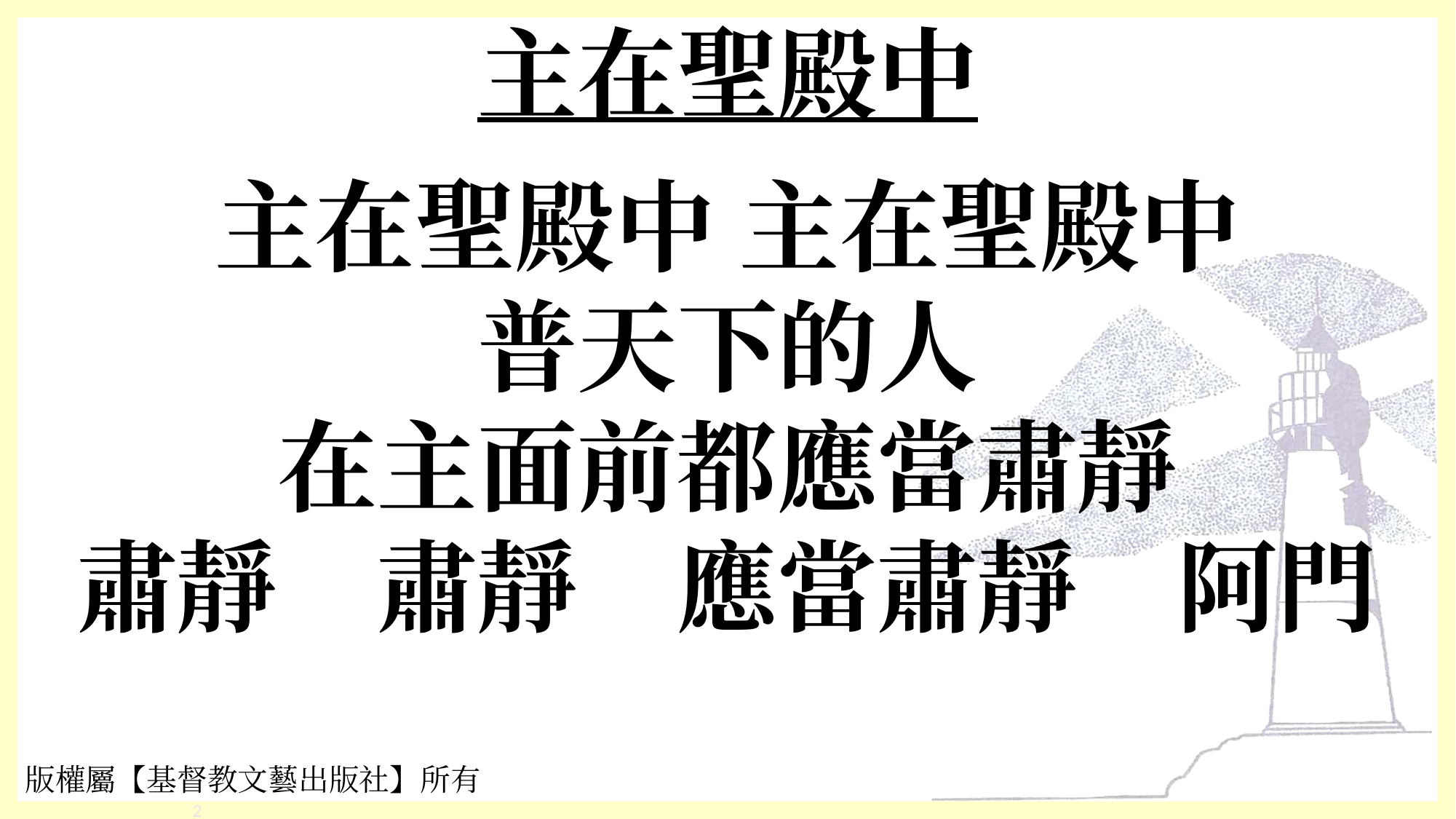

# 主在聖殿中
主在聖殿中 主在聖殿中
普天下的人
在主面前都應當肅靜
肅靜　肅靜　應當肅靜　阿門
版權屬【基督教文藝出版社】所有

2